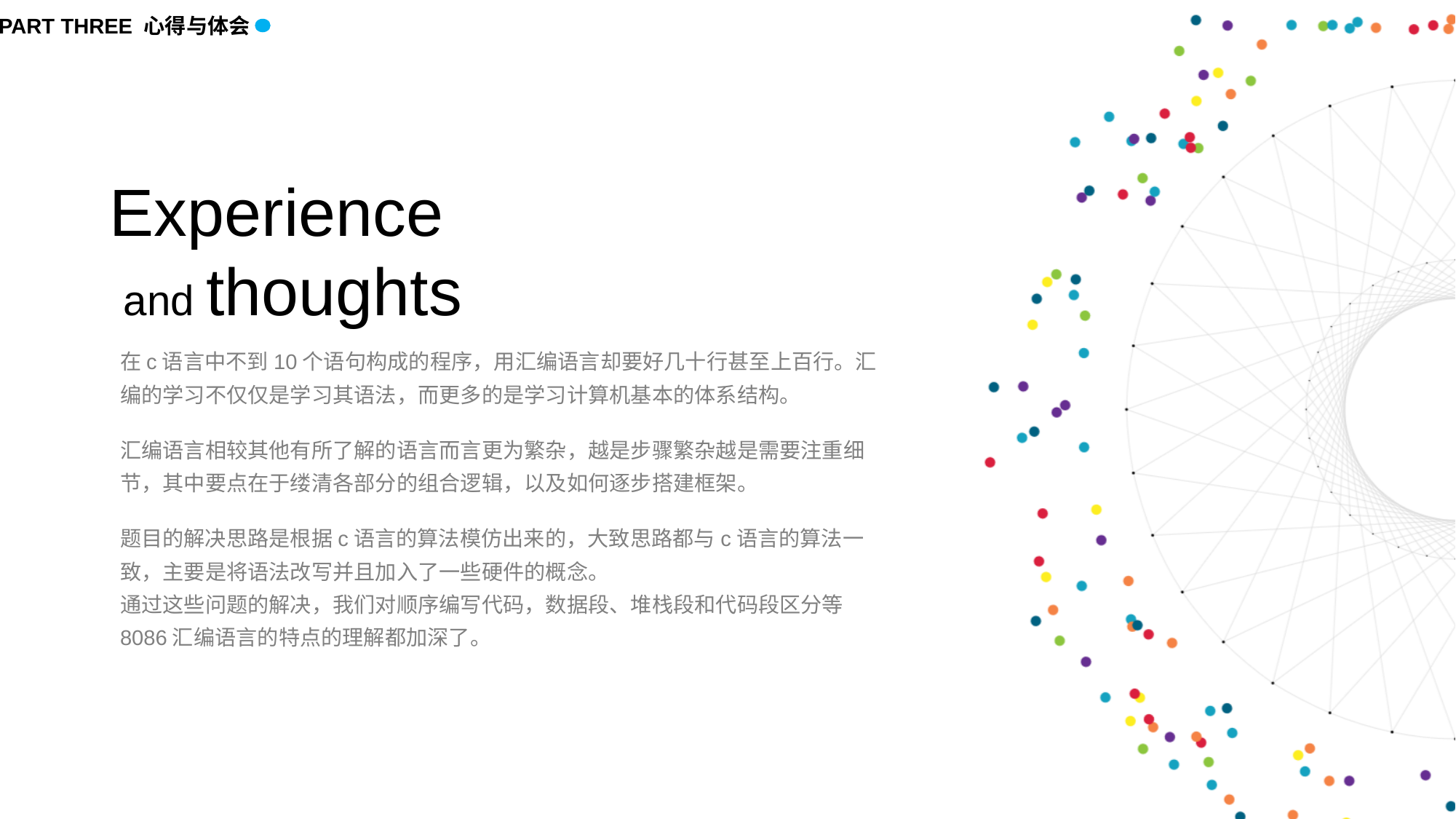

PART THREE 心得与体会

Experience
and thoughts
在c语言中不到10个语句构成的程序，用汇编语言却要好几十行甚至上百行。汇编的学习不仅仅是学习其语法，而更多的是学习计算机基本的体系结构。
汇编语言相较其他有所了解的语言而言更为繁杂，越是步骤繁杂越是需要注重细节，其中要点在于缕清各部分的组合逻辑，以及如何逐步搭建框架。
题目的解决思路是根据c语言的算法模仿出来的，大致思路都与c语言的算法一致，主要是将语法改写并且加入了一些硬件的概念。
通过这些问题的解决，我们对顺序编写代码，数据段、堆栈段和代码段区分等8086汇编语言的特点的理解都加深了。